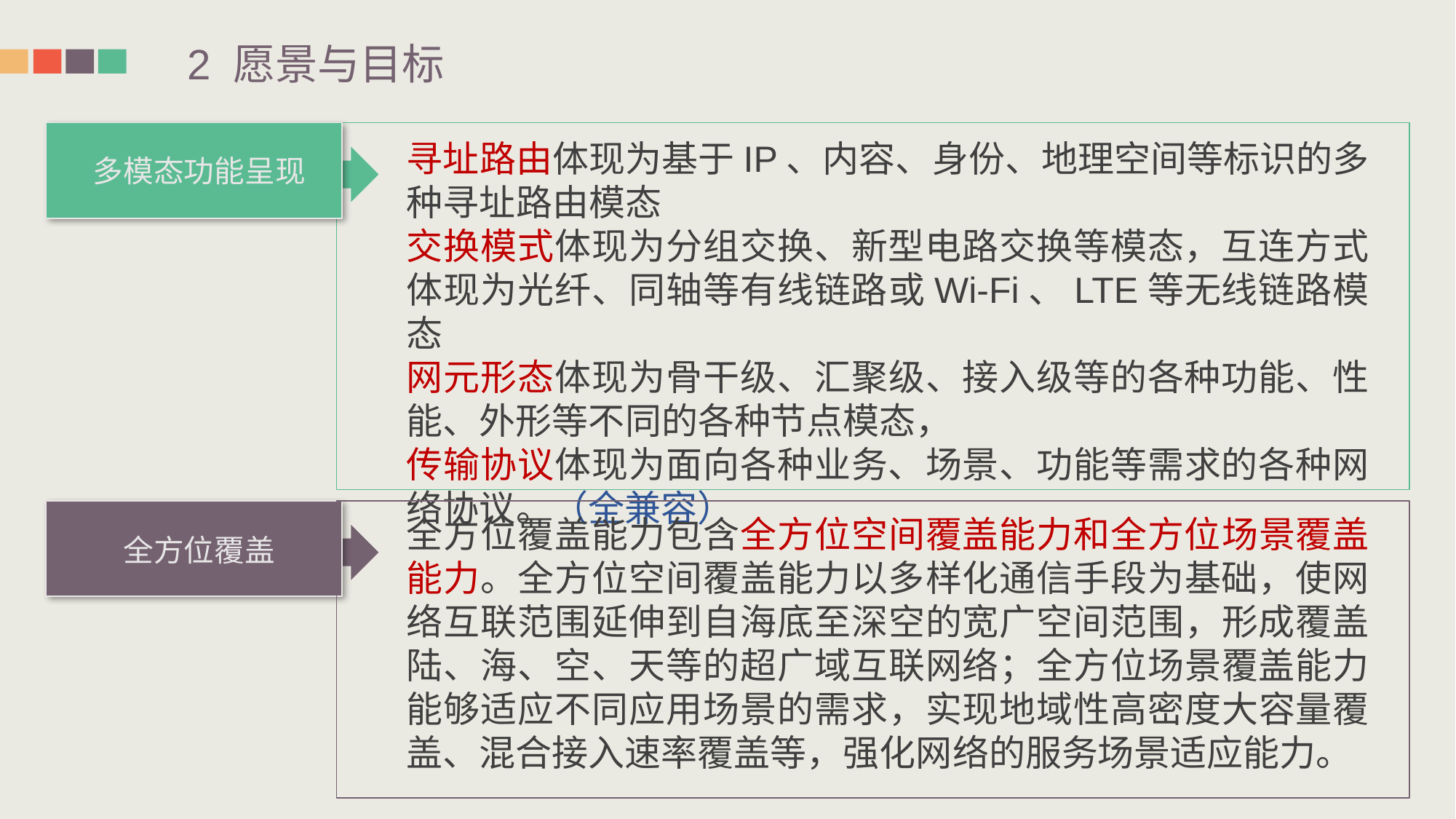

2 愿景与目标

多模态功能呈现

寻址路由体现为基于IP、内容、身份、地理空间等标识的多种寻址路由模态
交换模式体现为分组交换、新型电路交换等模态，互连方式体现为光纤、同轴等有线链路或Wi-Fi、LTE等无线链路模态
网元形态体现为骨干级、汇聚级、接入级等的各种功能、性能、外形等不同的各种节点模态，
传输协议体现为面向各种业务、场景、功能等需求的各种网络协议。（全兼容）

全方位覆盖

全方位覆盖能力包含全方位空间覆盖能力和全方位场景覆盖能力。全方位空间覆盖能力以多样化通信手段为基础，使网络互联范围延伸到自海底至深空的宽广空间范围，形成覆盖陆、海、空、天等的超广域互联网络；全方位场景覆盖能力能够适应不同应用场景的需求，实现地域性高密度大容量覆盖、混合接入速率覆盖等，强化网络的服务场景适应能力。